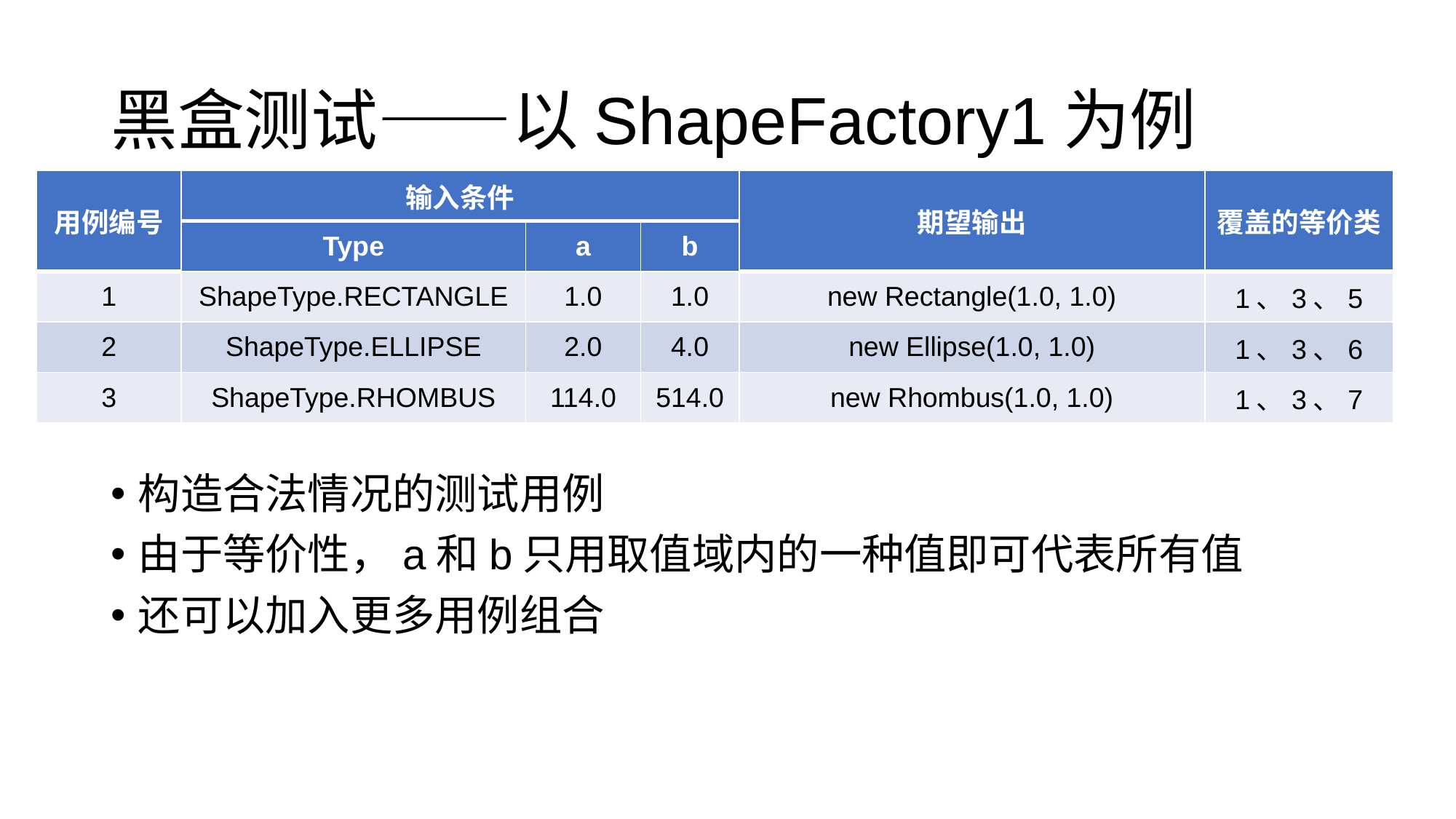

# 黑盒测试——以ShapeFactory1为例
| 用例编号 | 输入条件 |  |  | 期望输出 | 覆盖的等价类 |
| --- | --- | --- | --- | --- | --- |
|  | Type | a | b |  |  |
| 1 | ShapeType.RECTANGLE | 1.0 | 1.0 | new Rectangle(1.0, 1.0) | 1、3、5 |
| 2 | ShapeType.ELLIPSE | 2.0 | 4.0 | new Ellipse(1.0, 1.0) | 1、3、6 |
| 3 | ShapeType.RHOMBUS | 114.0 | 514.0 | new Rhombus(1.0, 1.0) | 1、3、7 |
构造合法情况的测试用例
由于等价性，a和b只用取值域内的一种值即可代表所有值
还可以加入更多用例组合